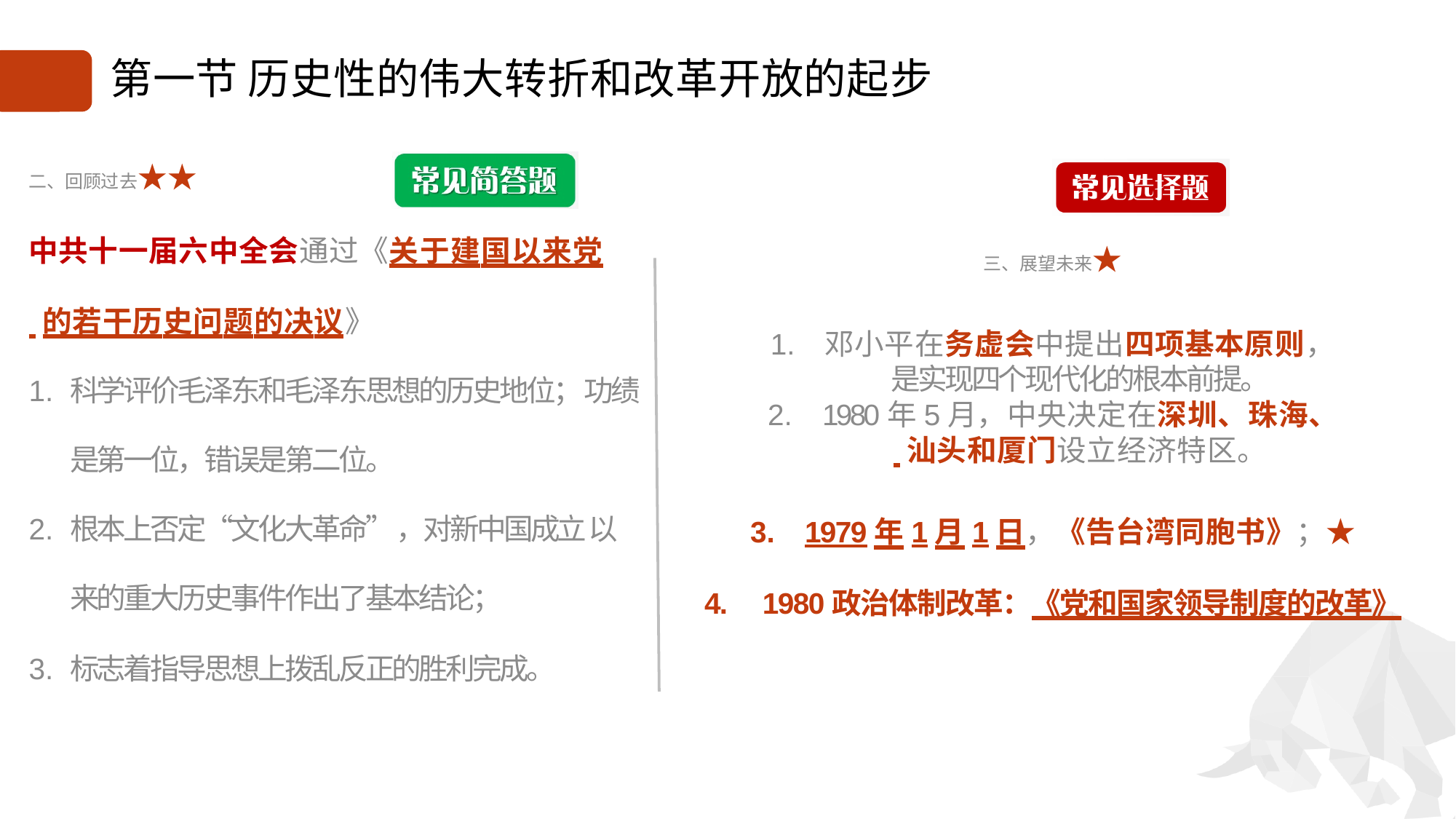

# 第一节 历史性的伟大转折和改革开放的起步
二、回顾过去★★

中共十一届六中全会通过《关于建国以来党

 的若干历史问题的决议》
科学评价毛泽东和毛泽东思想的历史地位； 功绩是第一位，错误是第二位。
根本上否定“文化大革命” ，对新中国成立 以来的重大历史事件作出了基本结论；

标志着指导思想上拨乱反正的胜利完成。

三、展望未来★

邓小平在务虚会中提出四项基本原则，
是实现四个现代化的根本前提。
1980年5月，中央决定在深圳、珠海、
 汕头和厦门设立经济特区。

1979年1月1日，《告台湾同胞书》；★

4.     1980政治体制改革：《党和国家领导制度的改革》